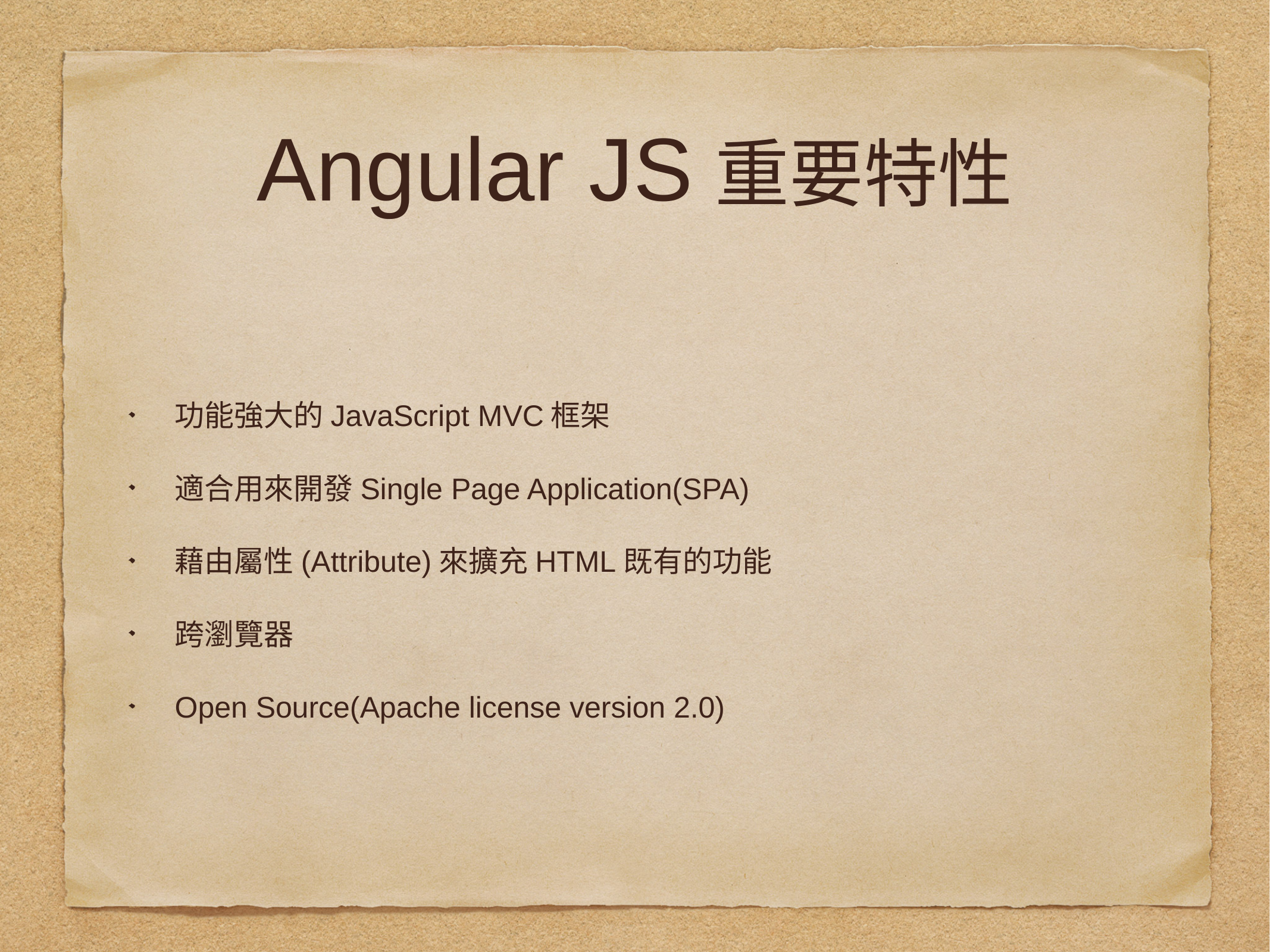

# Angular JS重要特性
功能強大的JavaScript MVC框架
適合用來開發Single Page Application(SPA)
藉由屬性(Attribute)來擴充HTML既有的功能
跨瀏覽器
Open Source(Apache license version 2.0)